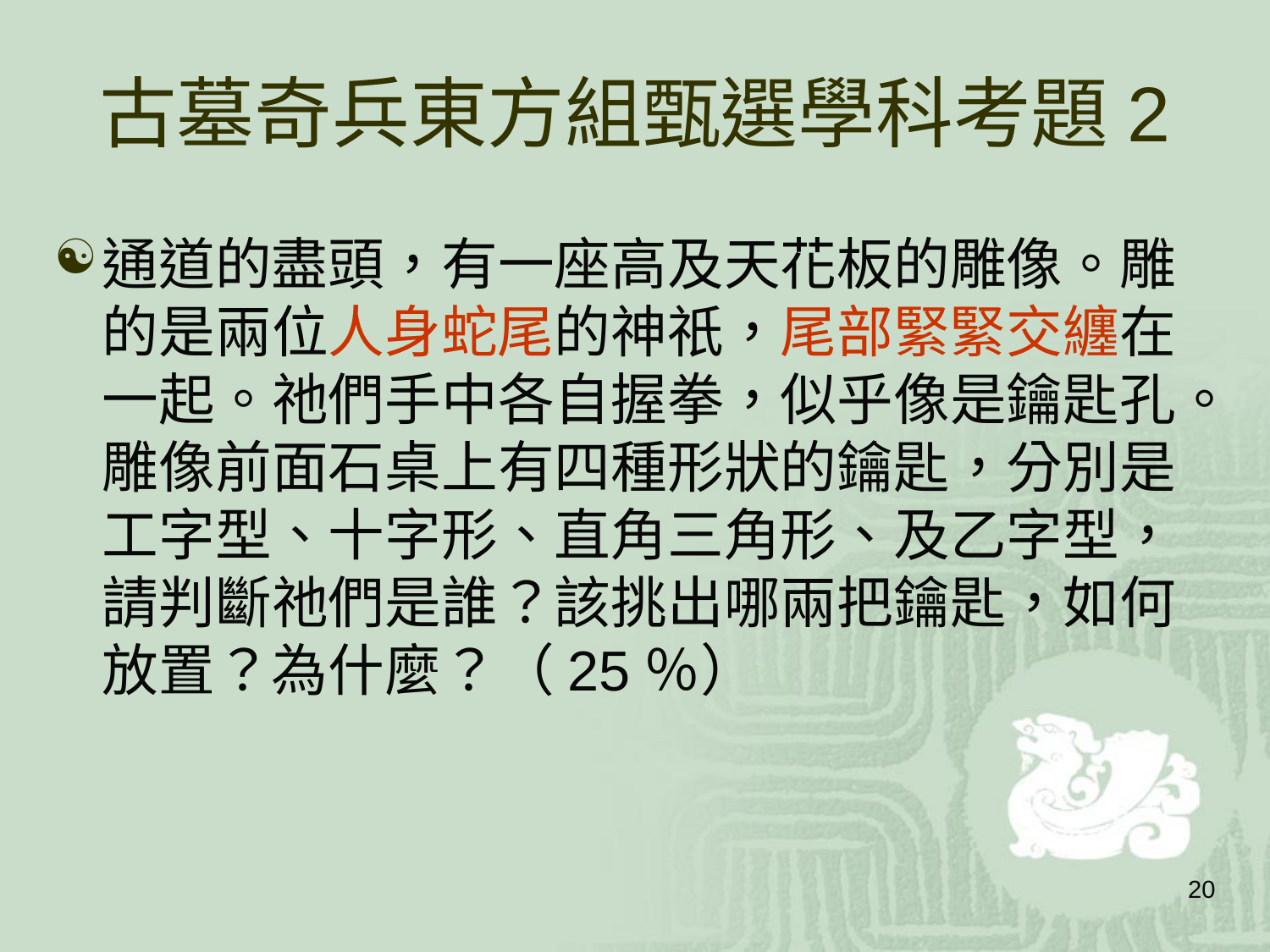

# 古墓奇兵東方組甄選學科考題2
通道的盡頭，有一座高及天花板的雕像。雕的是兩位人身蛇尾的神祇，尾部緊緊交纏在一起。祂們手中各自握拳，似乎像是鑰匙孔。雕像前面石桌上有四種形狀的鑰匙，分別是工字型、十字形、直角三角形、及乙字型，請判斷祂們是誰？該挑出哪兩把鑰匙，如何放置？為什麼？（25％）
20